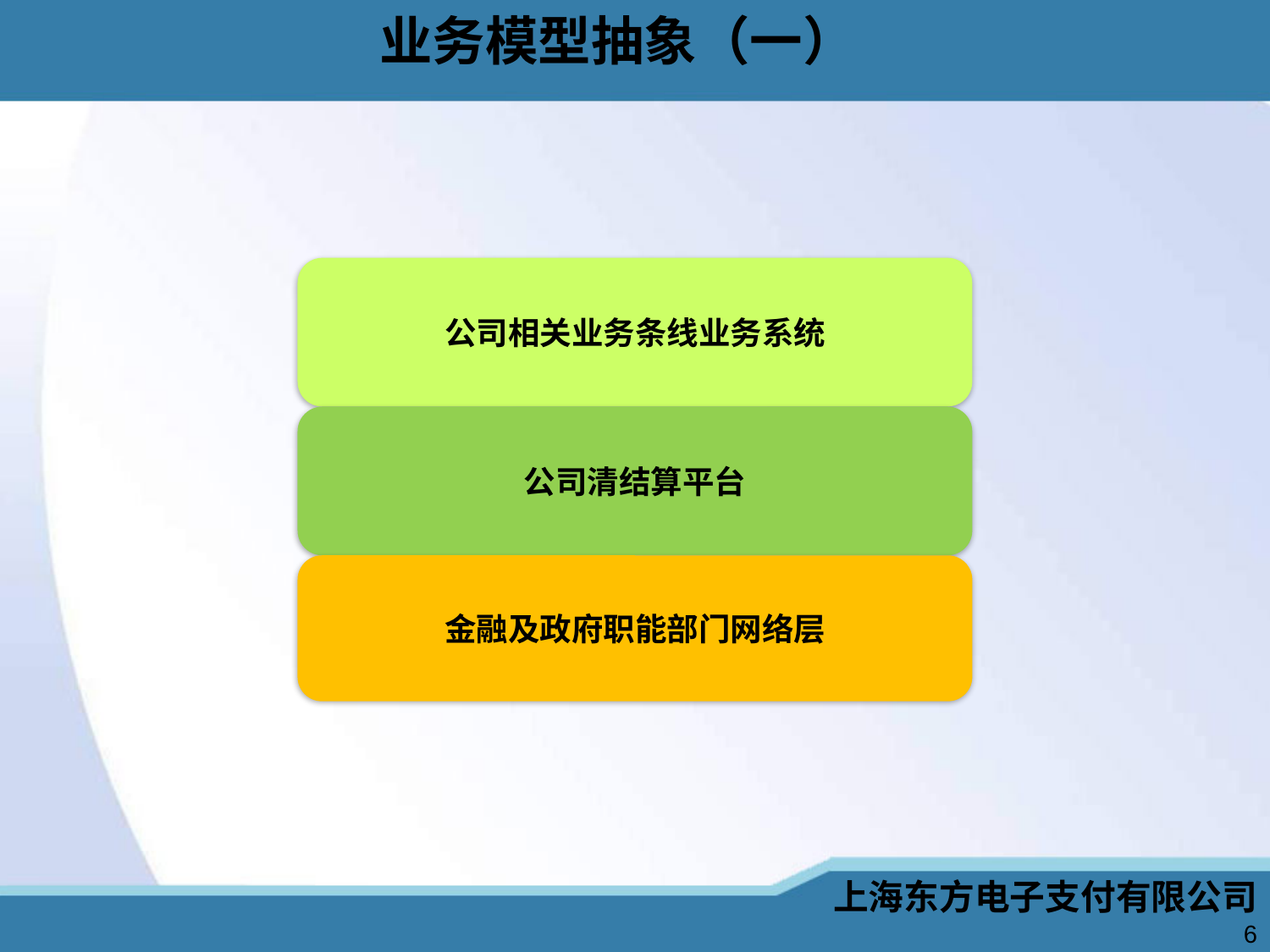

# 业务模型抽象（一）
公司相关业务条线业务系统
公司清结算平台
金融及政府职能部门网络层
上海东方电子支付有限公司

6